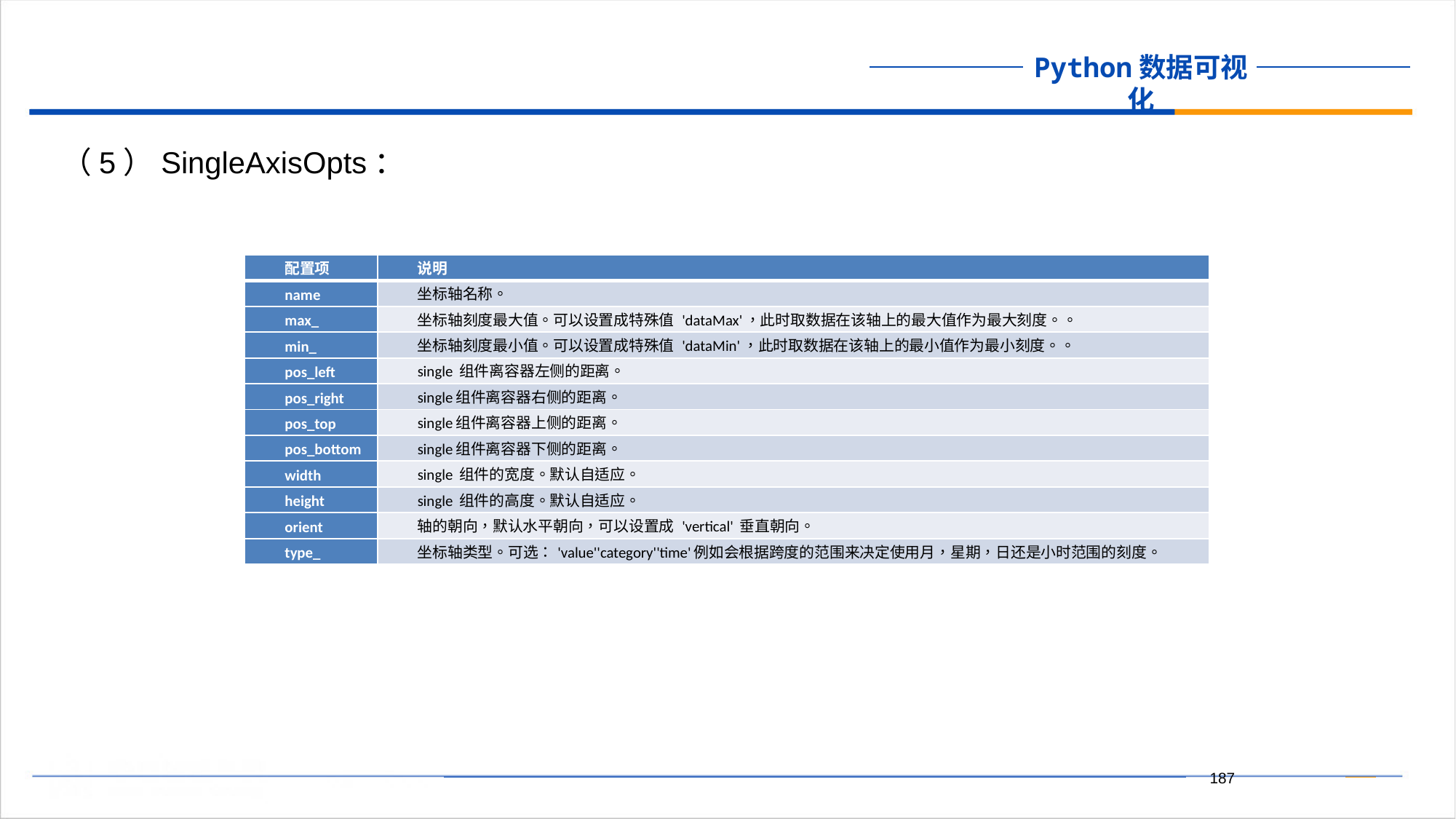

（5）SingleAxisOpts：
| 配置项 | 说明 |
| --- | --- |
| name | 坐标轴名称。 |
| max\_ | 坐标轴刻度最大值。可以设置成特殊值 'dataMax'，此时取数据在该轴上的最大值作为最大刻度。。 |
| min\_ | 坐标轴刻度最小值。可以设置成特殊值 'dataMin'，此时取数据在该轴上的最小值作为最小刻度。。 |
| pos\_left | single 组件离容器左侧的距离。 |
| pos\_right | single组件离容器右侧的距离。 |
| pos\_top | single组件离容器上侧的距离。 |
| pos\_bottom | single组件离容器下侧的距离。 |
| width | single 组件的宽度。默认自适应。 |
| height | single 组件的高度。默认自适应。 |
| orient | 轴的朝向，默认水平朝向，可以设置成 'vertical' 垂直朝向。 |
| type\_ | 坐标轴类型。可选：'value''category''time'例如会根据跨度的范围来决定使用月，星期，日还是小时范围的刻度。 |